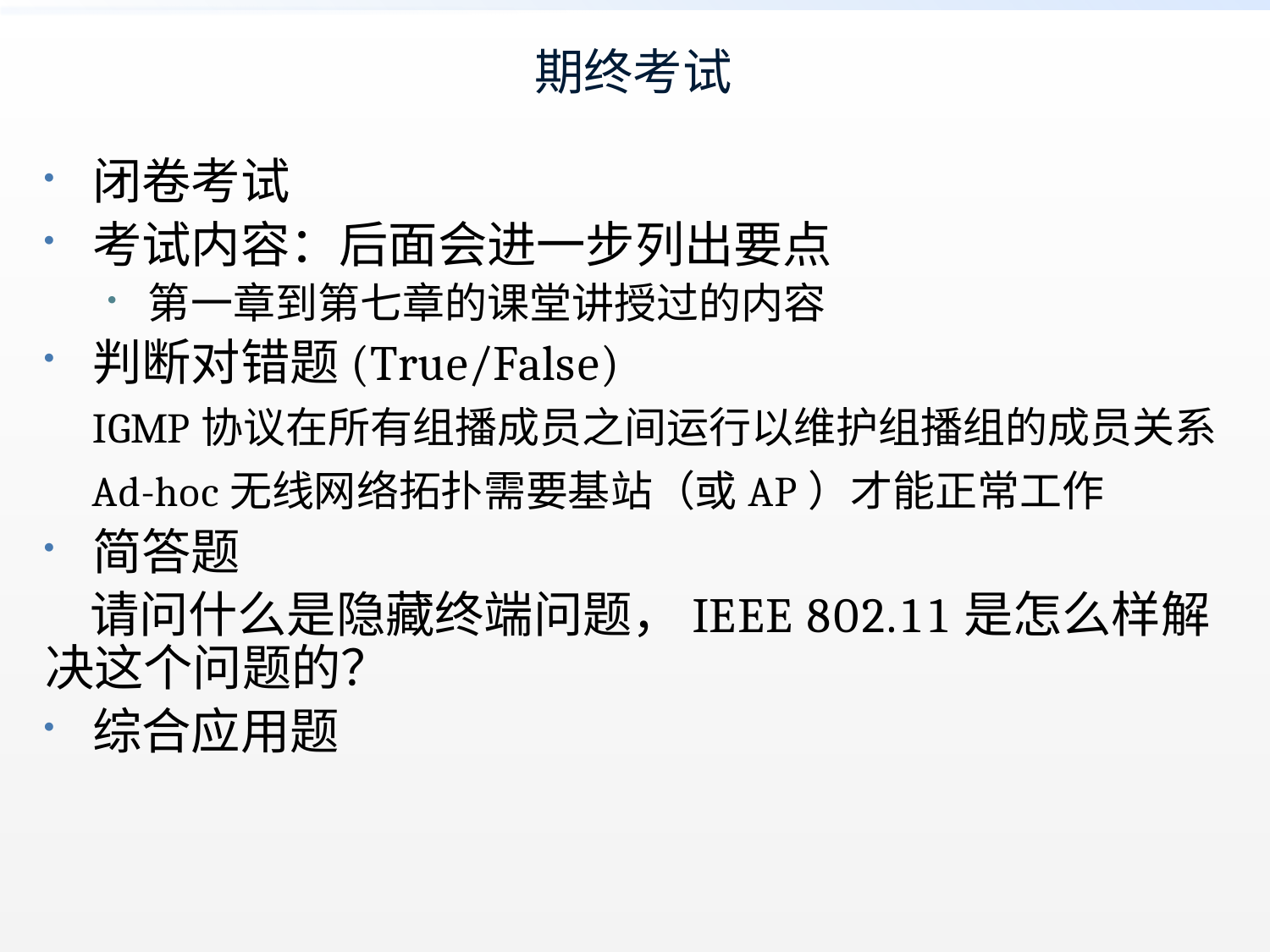

# 期终考试
闭卷考试
考试内容：后面会进一步列出要点
第一章到第七章的课堂讲授过的内容
判断对错题(True/False)
	IGMP协议在所有组播成员之间运行以维护组播组的成员关系
     Ad-hoc无线网络拓扑需要基站（或AP）才能正常工作
简答题
   请问什么是隐藏终端问题，IEEE 802.11是怎么样解决这个问题的？
综合应用题